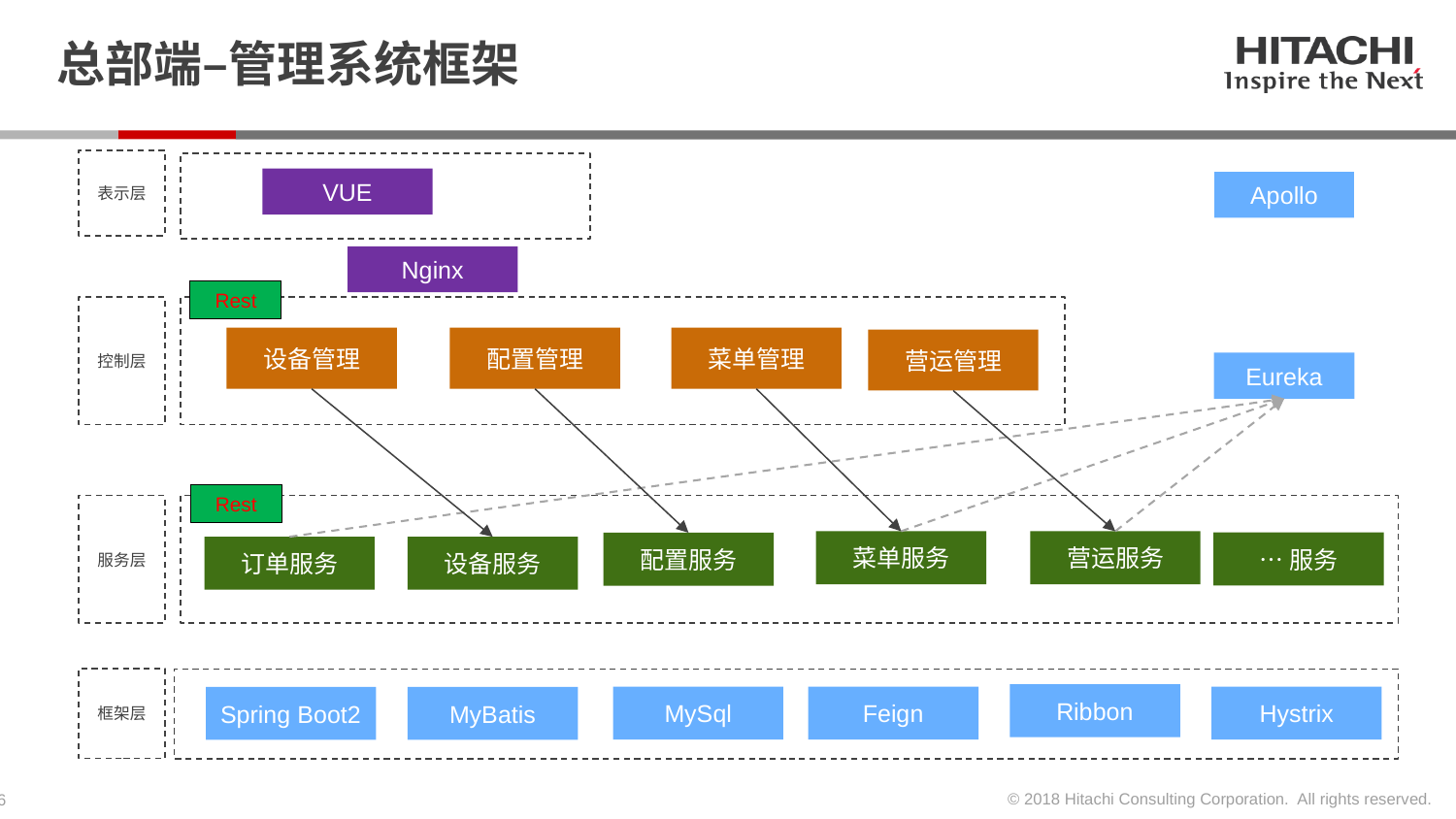

# 总部端–管理系统框架
表示层

VUE
Apollo
Nginx
Rest
控制层

设备管理
配置管理
菜单管理
营运管理
Eureka
Rest
服务层

菜单服务
营运服务
…服务
配置服务
订单服务
设备服务
框架层

Ribbon
Feign
Hystrix
MySql
Spring Boot2
MyBatis